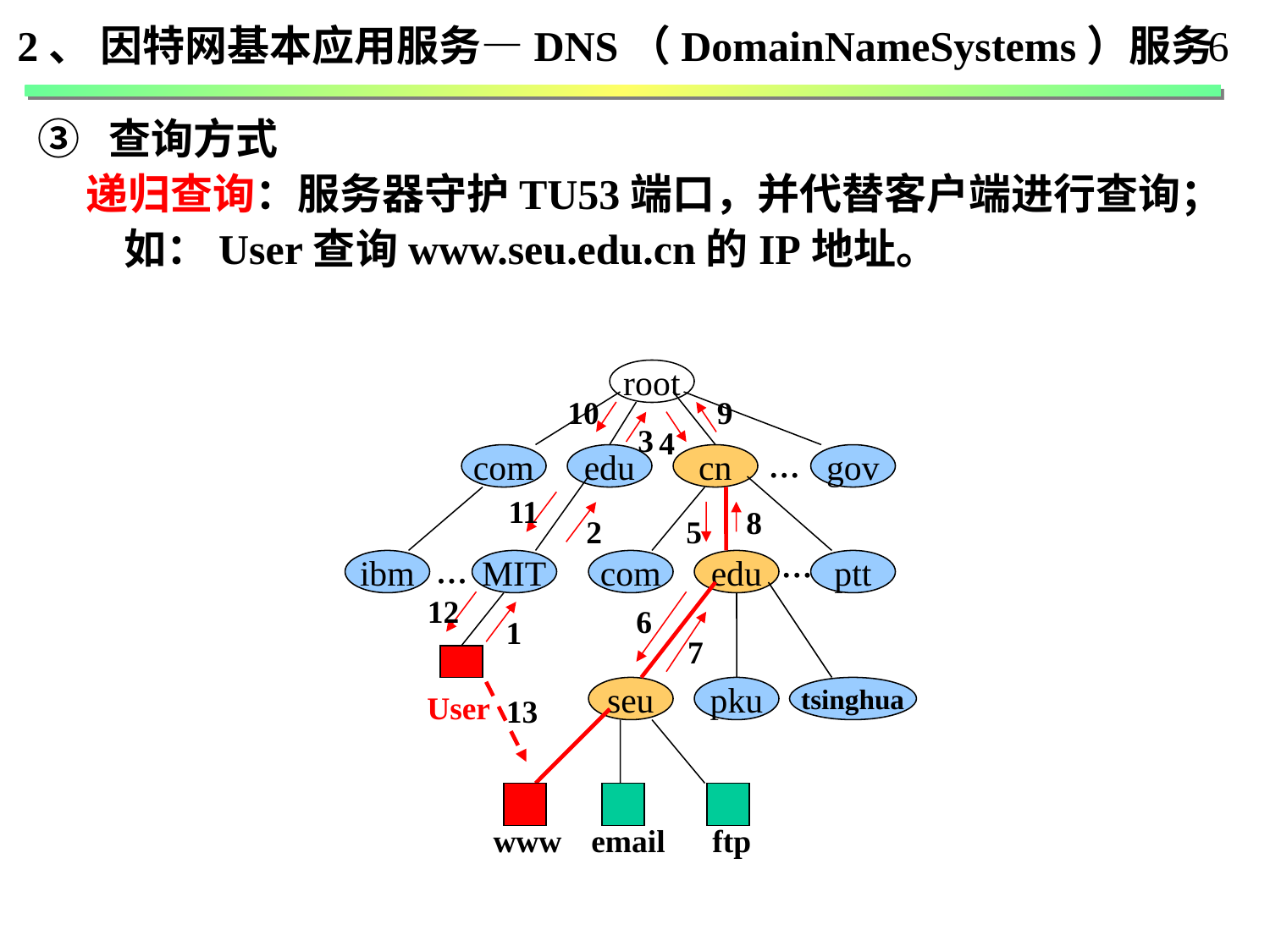

2、 因特网基本应用服务—DNS（DomainNameSystems）服务
6

③  查询方式
    递归查询：服务器守护TU53端口，并代替客户端进行查询；
        如：User查询www.seu.edu.cn的IP地址。
root
10

9

3

4
...
com
edu
cn
gov

11

8

5

2
...
...
ibm
MIT
com
edu
ptt

12

6

1

7

seu
pku
tsinghua
User

13

www
email
  ftp